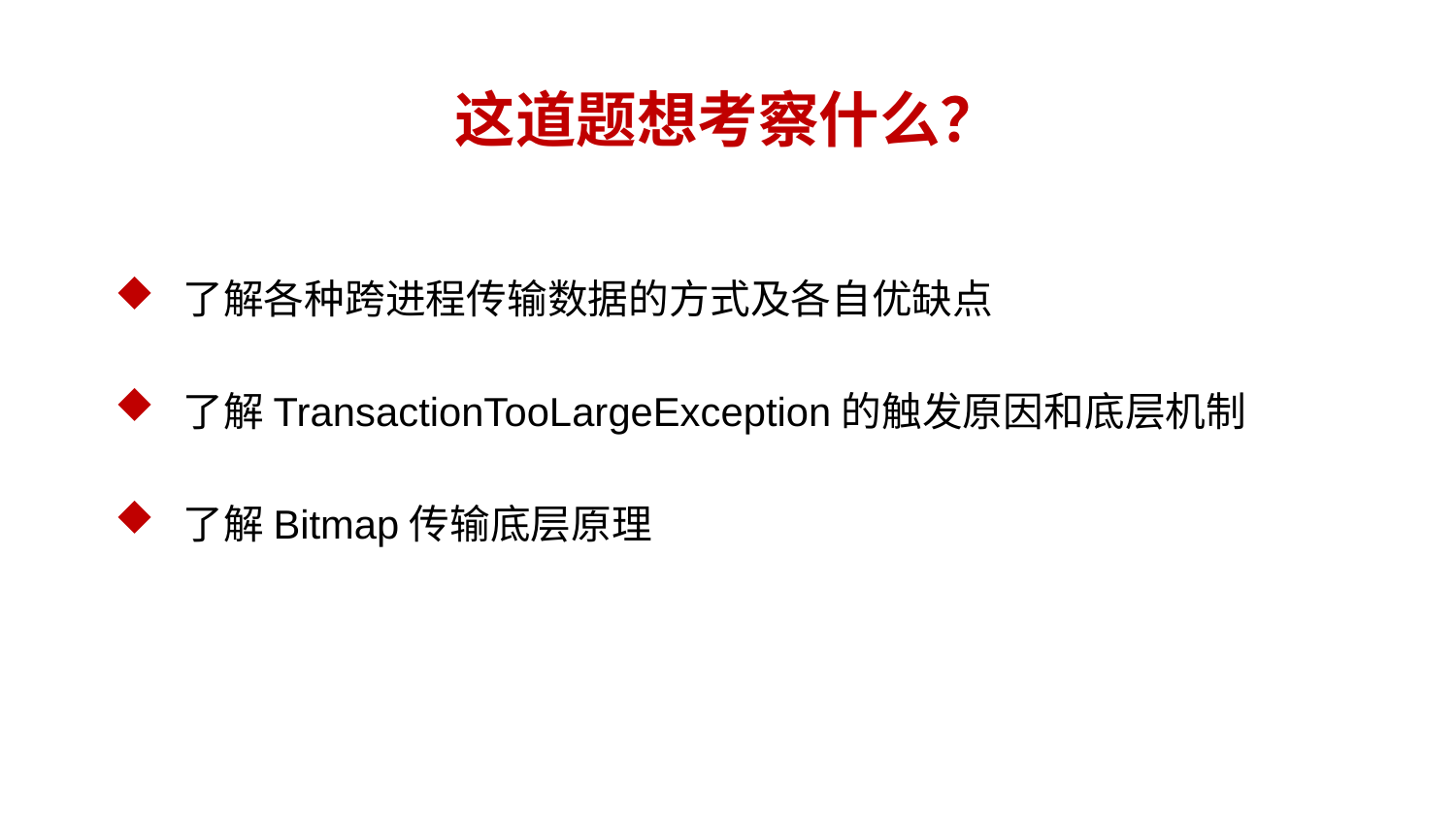

# 这道题想考察什么？
  了解各种跨进程传输数据的方式及各自优缺点
  了解TransactionTooLargeException的触发原因和底层机制
  了解Bitmap传输底层原理